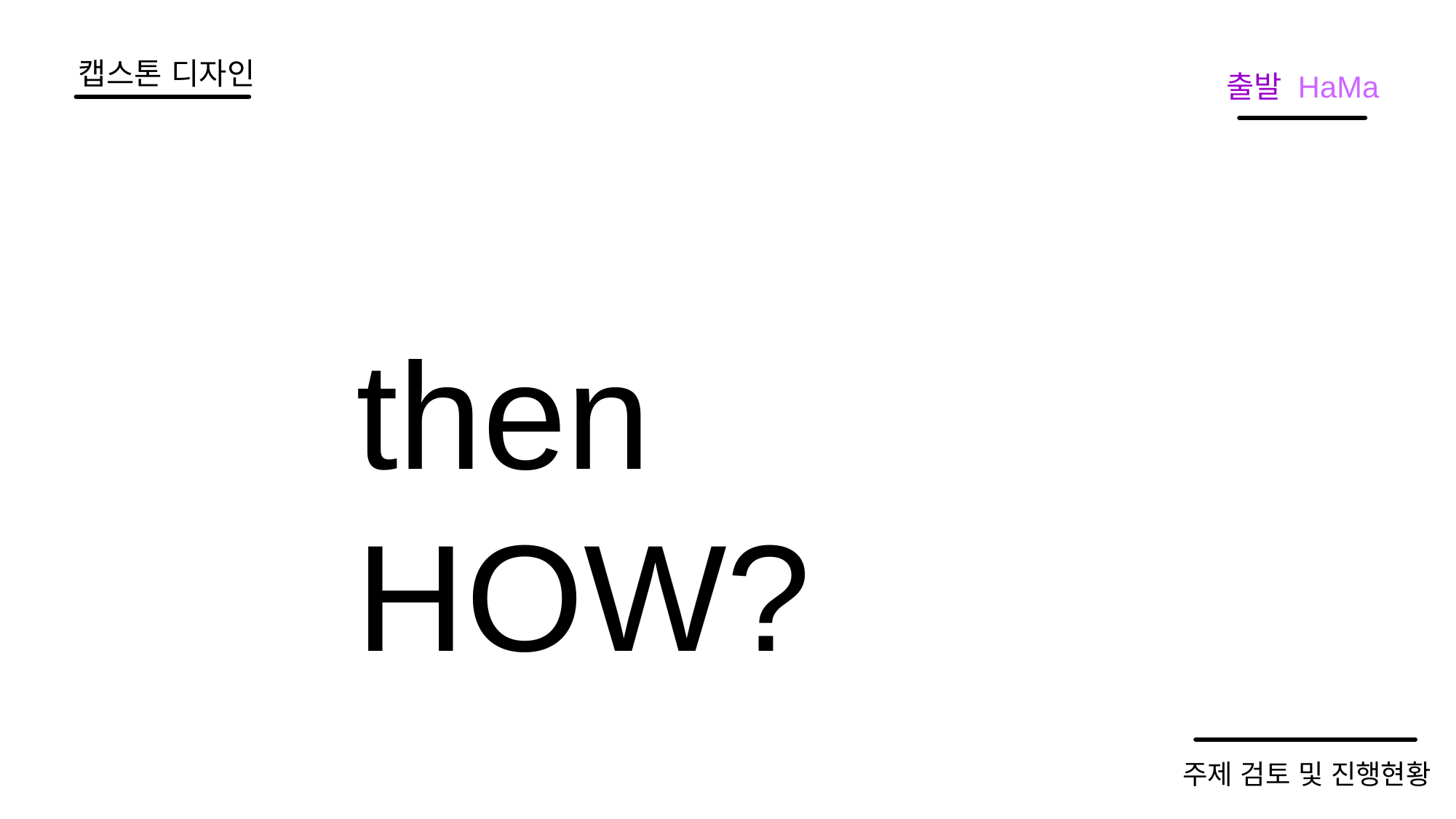

# 캡스톤 디자인
출발 HaMa
then HOW?
주제 검토 및 진행현황